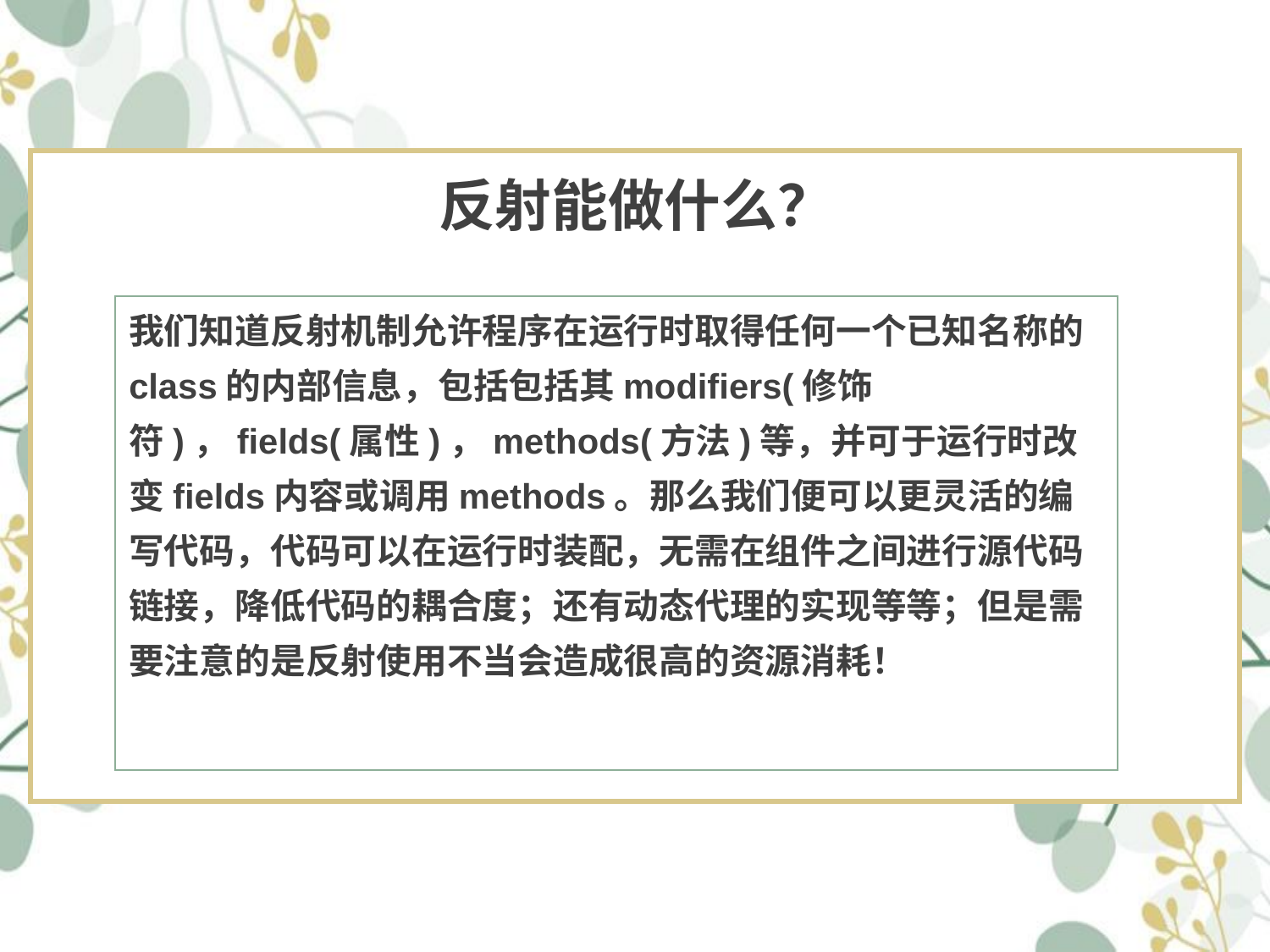

# 反射能做什么？
我们知道反射机制允许程序在运行时取得任何一个已知名称的class的内部信息，包括包括其modifiers(修饰符)，fields(属性)，methods(方法)等，并可于运行时改变fields内容或调用methods。那么我们便可以更灵活的编写代码，代码可以在运行时装配，无需在组件之间进行源代码链接，降低代码的耦合度；还有动态代理的实现等等；但是需要注意的是反射使用不当会造成很高的资源消耗！